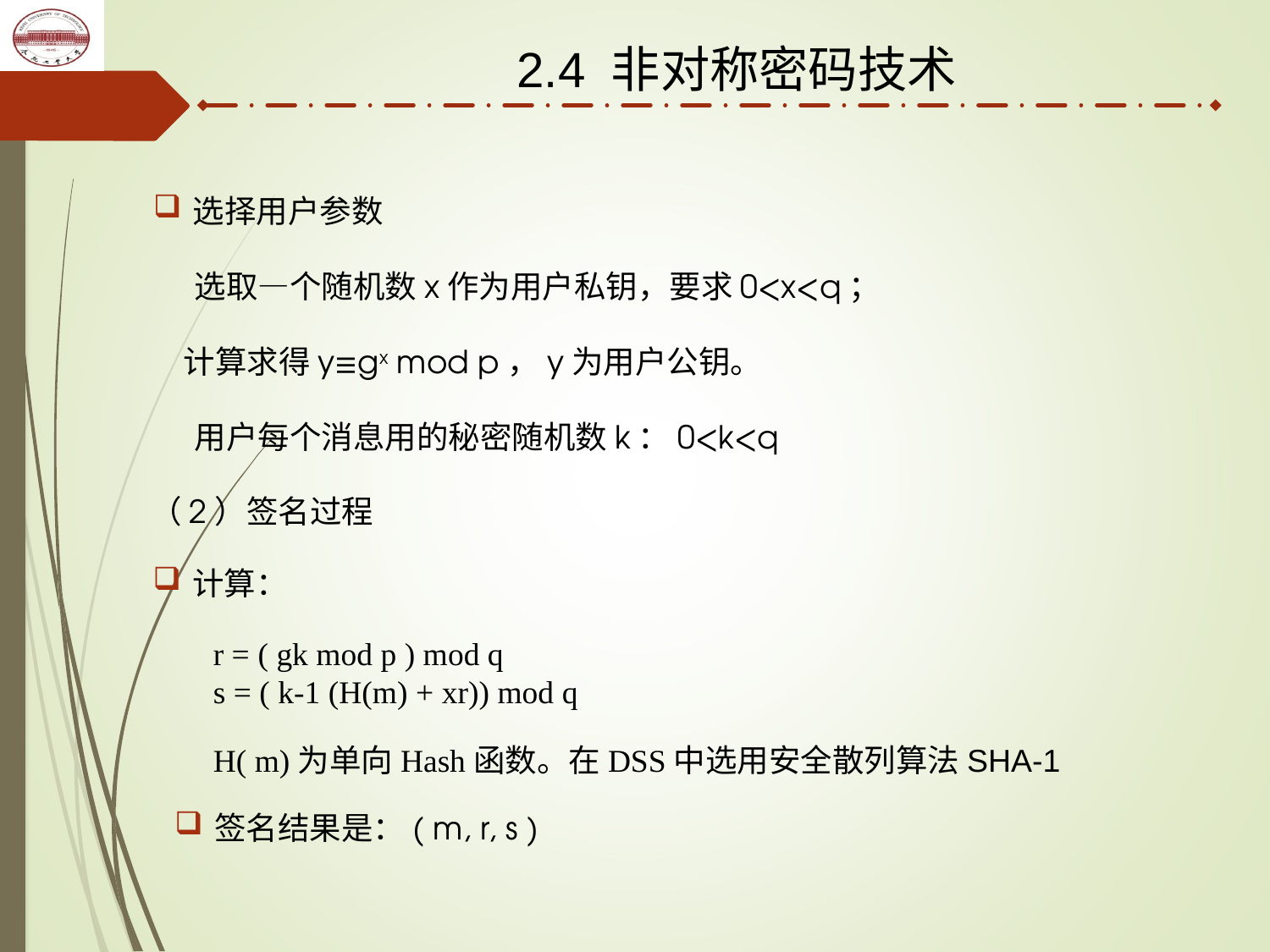

2.4 非对称密码技术
选择用户参数
选取—个随机数x作为用户私钥，要求0<x<q；
计算求得y≡gx mod p，y为用户公钥。
用户每个消息用的秘密随机数k：0<k<q
（2）签名过程
计算：
r = ( gk mod p ) mod q
s = ( k-1 (H(m) + xr)) mod q
H( m)为单向Hash函数。在DSS中选用安全散列算法SHA-1
签名结果是：( m, r, s )